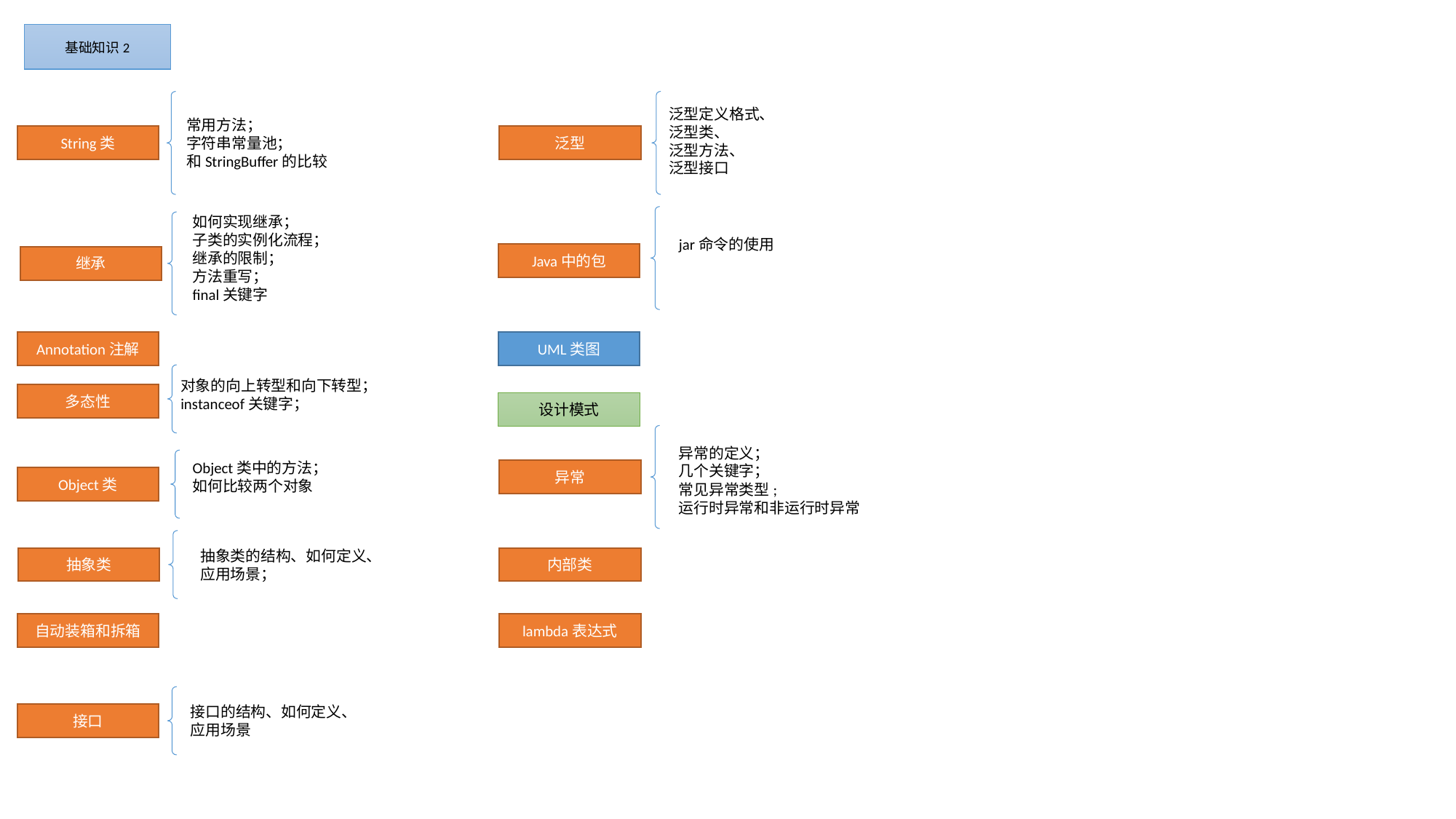

基础知识2

泛型定义格式、
泛型类、
泛型方法、
泛型接口
常用方法；
字符串常量池；
和StringBuffer的比较
泛型
String类

如何实现继承；
子类的实例化流程；
继承的限制；
方法重写；
final关键字

jar命令的使用
Java中的包
继承
Annotation注解
UML类图

对象的向上转型和向下转型；
instanceof关键字；
多态性
设计模式

异常的定义；
几个关键字；
常见异常类型;
运行时异常和非运行时异常

Object类中的方法；
如何比较两个对象
异常
Object类

抽象类的结构、如何定义、应用场景；
抽象类
内部类
自动装箱和拆箱
lambda表达式

接口的结构、如何定义、应用场景
接口